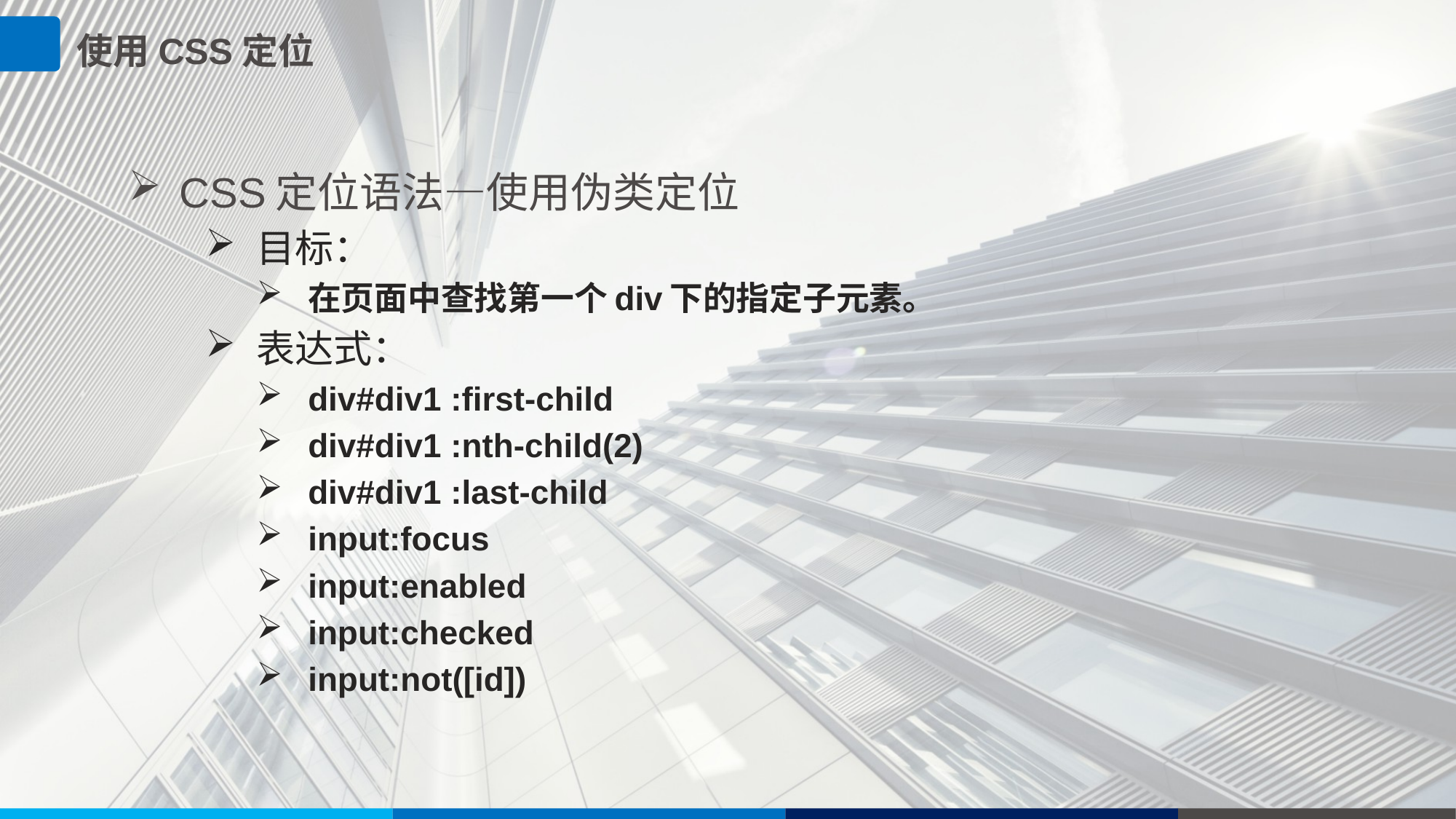

使用CSS定位
CSS定位语法—使用伪类定位
目标：
在页面中查找第一个div下的指定子元素。
表达式：
div#div1 :first-child
div#div1 :nth-child(2)
div#div1 :last-child
input:focus
input:enabled
input:checked
input:not([id])